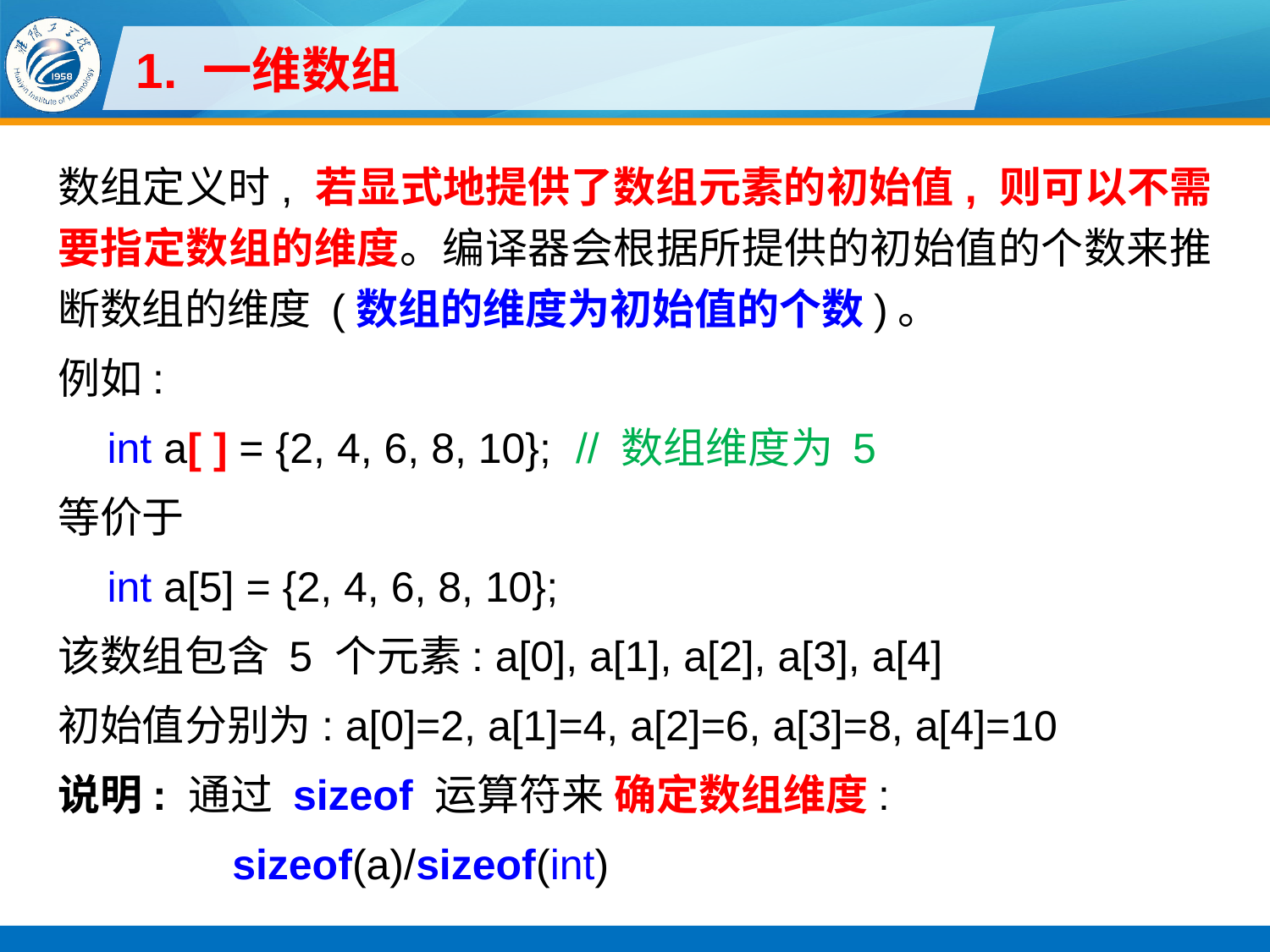

# 1. 一维数组
数组定义时, 若显式地提供了数组元素的初始值, 则可以不需要指定数组的维度。编译器会根据所提供的初始值的个数来推断数组的维度 (数组的维度为初始值的个数)。
例如:
int a[ ] = {2, 4, 6, 8, 10};  // 数组维度为 5
等价于
int a[5] = {2, 4, 6, 8, 10};
该数组包含 5 个元素: a[0], a[1], a[2], a[3], a[4]
初始值分别为: a[0]=2, a[1]=4, a[2]=6, a[3]=8, a[4]=10
说明: 通过 sizeof 运算符来 确定数组维度:
sizeof(a)/sizeof(int)